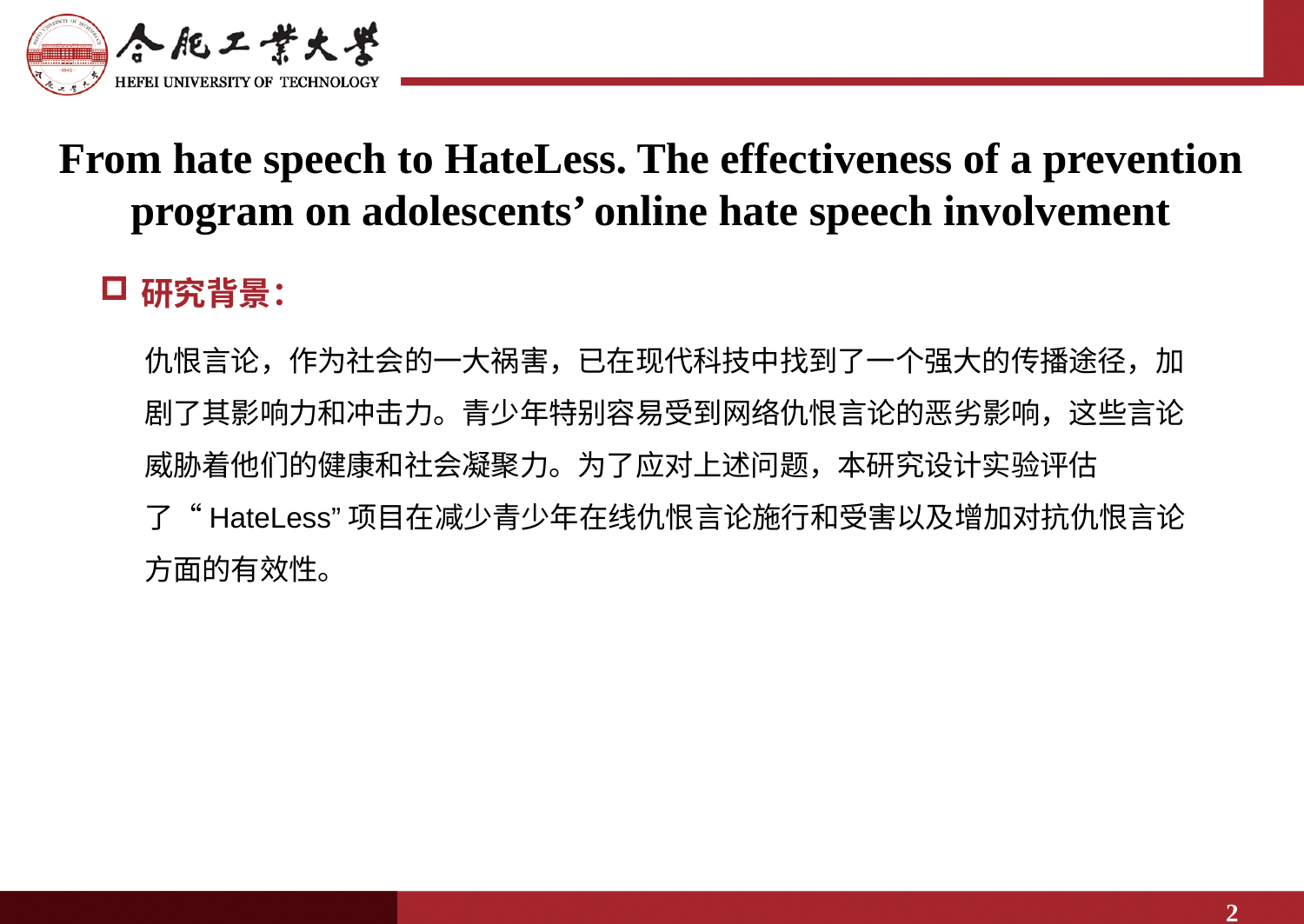

From hate speech to HateLess. The effectiveness of a prevention program on adolescents’ online hate speech involvement
研究背景：
仇恨言论，作为社会的一大祸害，已在现代科技中找到了一个强大的传播途径，加剧了其影响力和冲击力。青少年特别容易受到网络仇恨言论的恶劣影响，这些言论威胁着他们的健康和社会凝聚力。为了应对上述问题，本研究设计实验评估了“HateLess”项目在减少青少年在线仇恨言论施行和受害以及增加对抗仇恨言论方面的有效性。

2